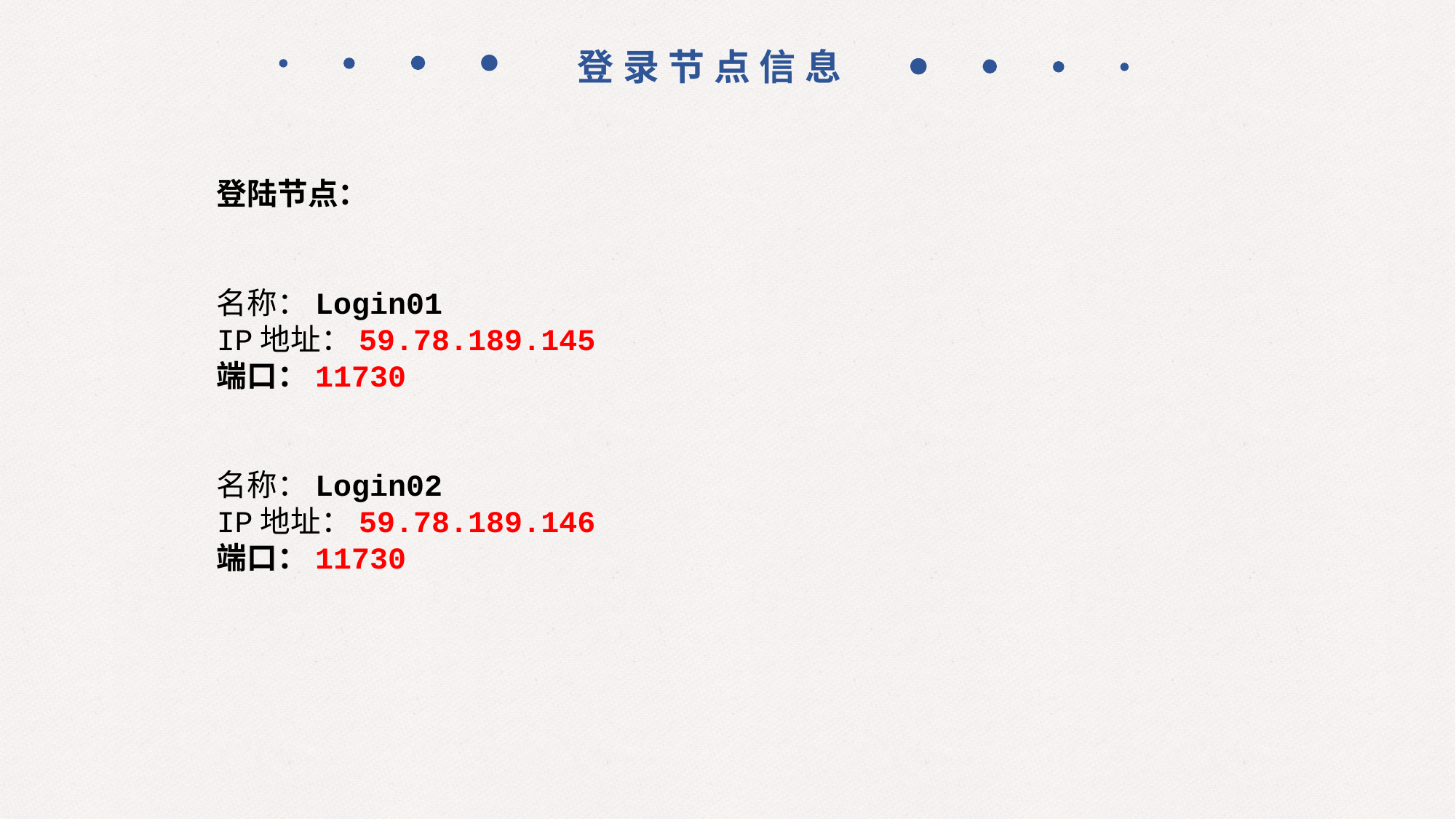

登录节点信息

登陆节点：

名称：Login01
IP地址：59.78.189.145
端口：11730

名称：Login02
IP地址：59.78.189.146
端口：11730